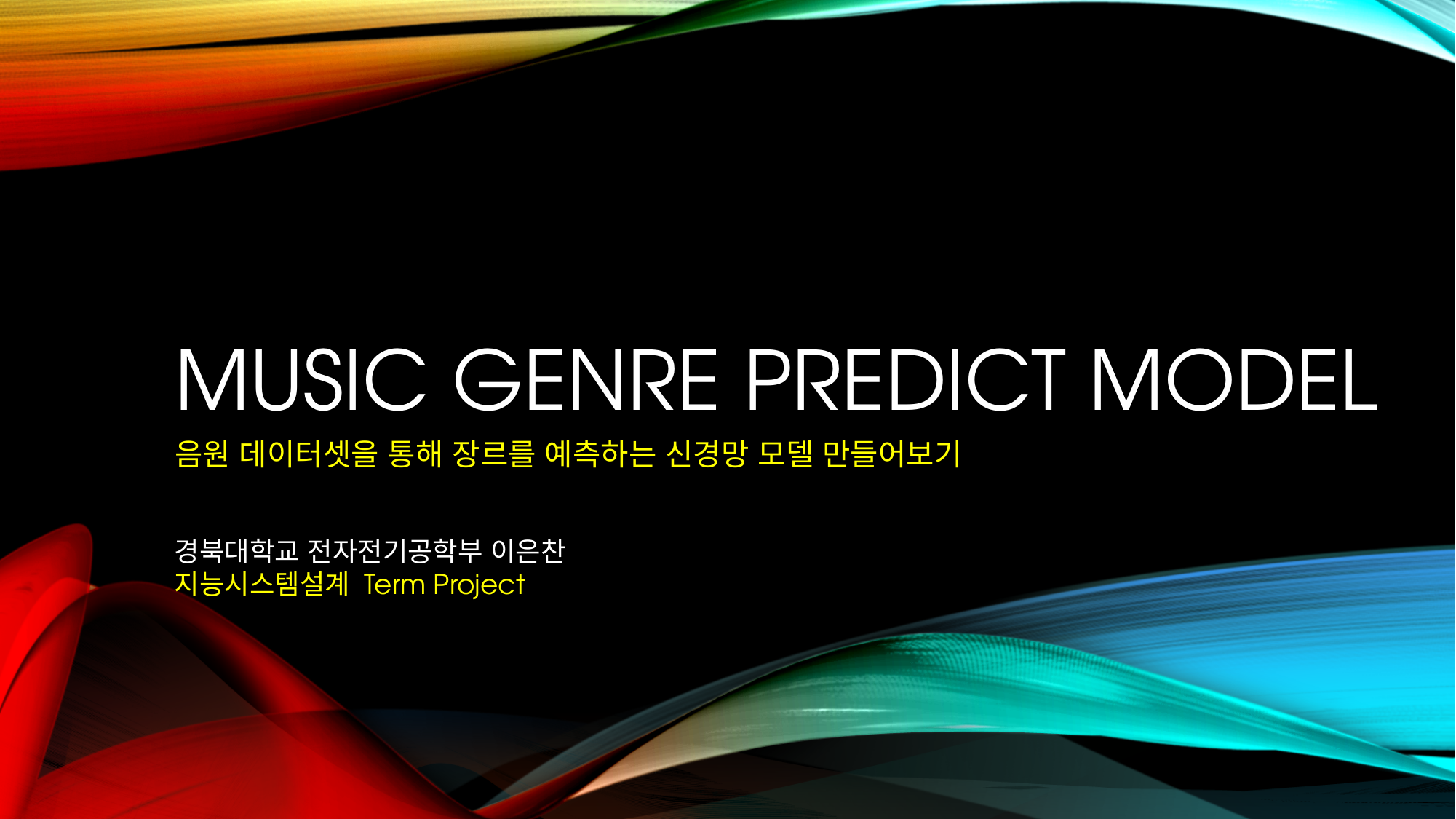

# Music genre predict model
음원 데이터셋을 통해 장르를 예측하는 신경망 모델 만들어보기
경북대학교 전자전기공학부 이은찬
지능시스템설계 Term Project